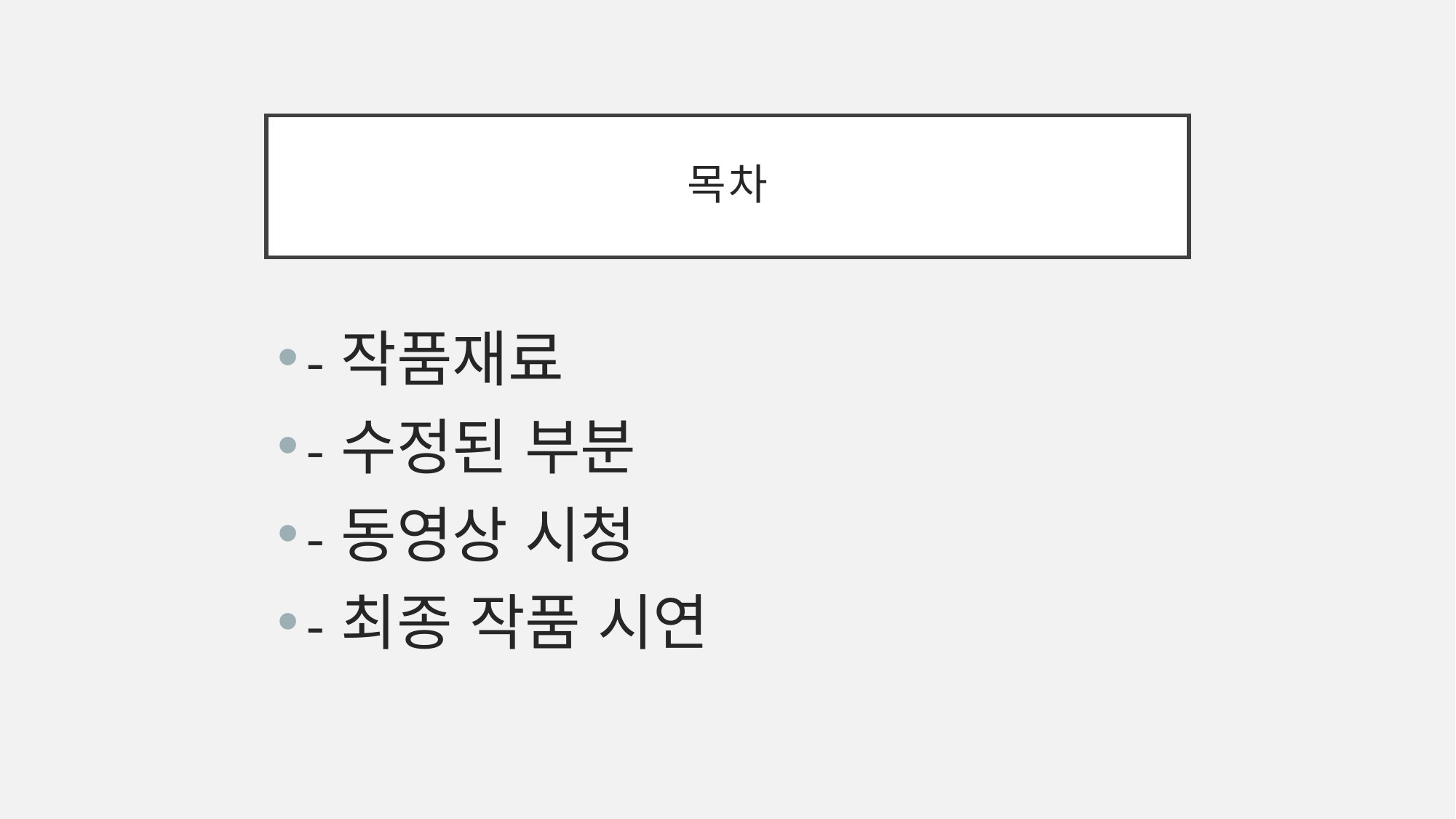

# 목차
-작품재료
-수정된 부분
-동영상 시청
-최종 작품 시연